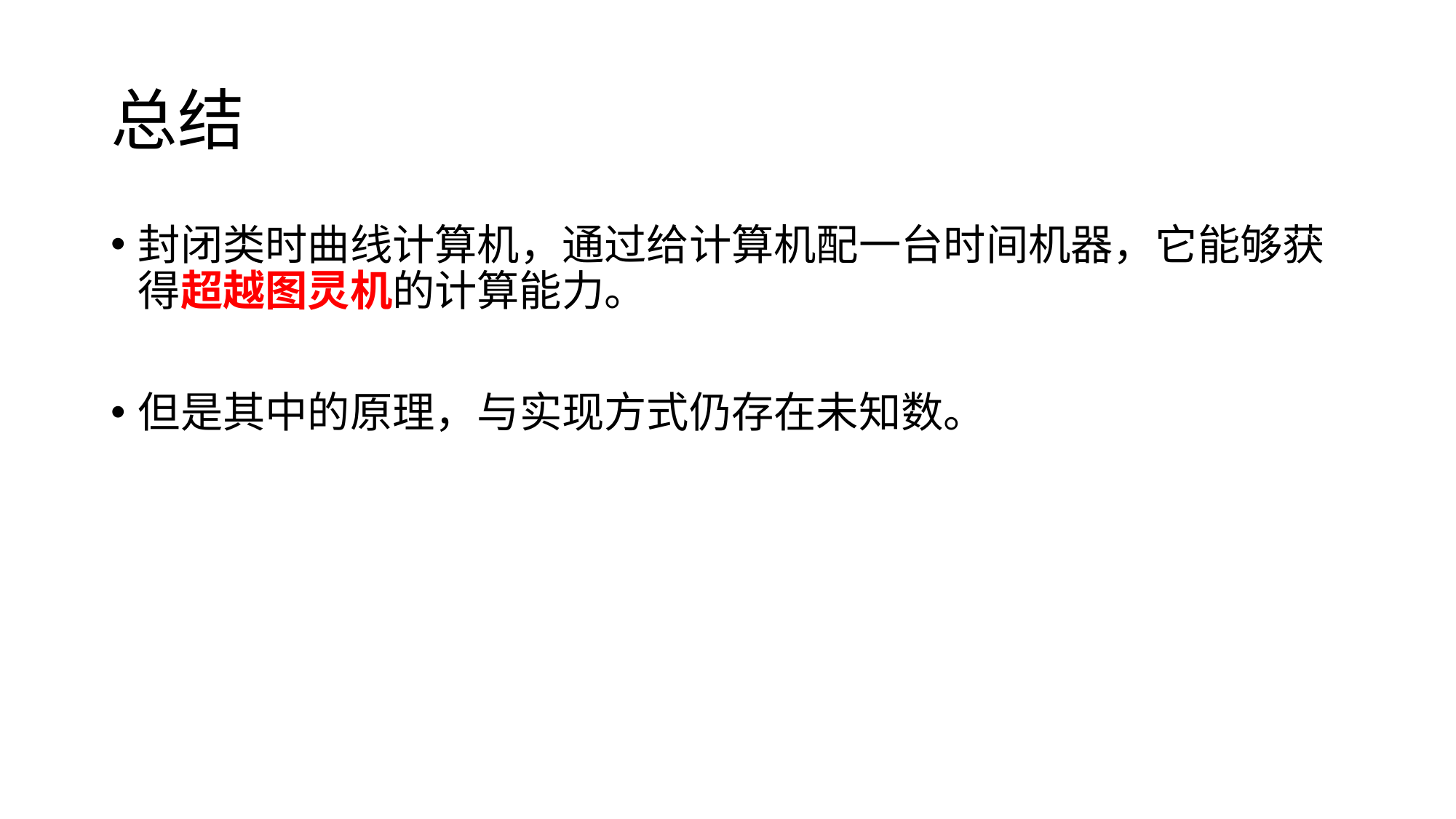

# 总结
封闭类时曲线计算机，通过给计算机配一台时间机器，它能够获得超越图灵机的计算能力。

但是其中的原理，与实现方式仍存在未知数。